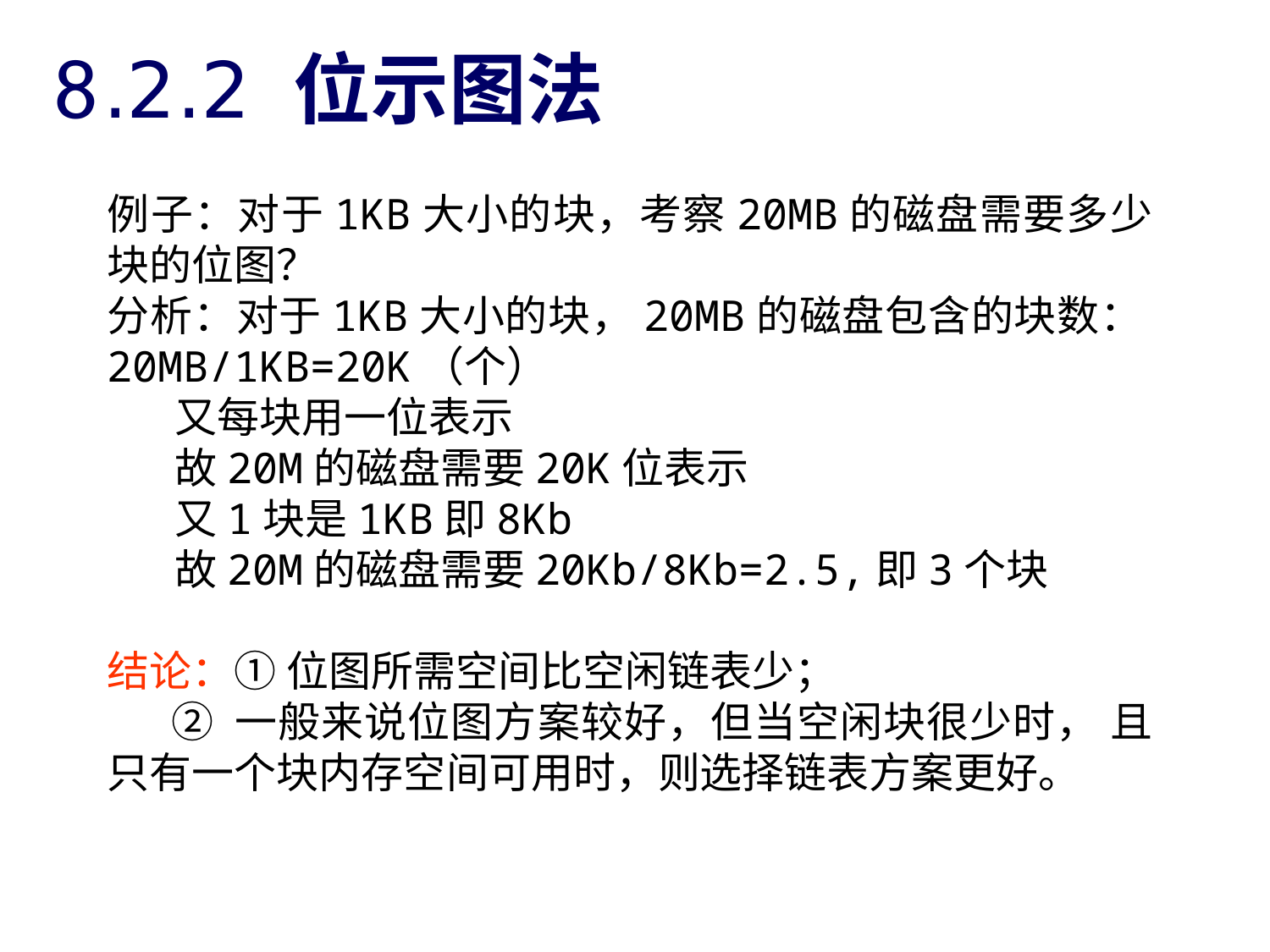

8.2.2 位示图法
例子：对于1KB大小的块，考察20MB的磁盘需要多少块的位图？
分析：对于1KB大小的块，20MB的磁盘包含的块数：20MB/1KB=20K（个）
      又每块用一位表示
      故20M的磁盘需要20K位表示
      又1块是1KB即8Kb
      故20M的磁盘需要20Kb/8Kb=2.5,即3个块

结论：① 位图所需空间比空闲链表少；
      ② 一般来说位图方案较好，但当空闲块很少时， 且只有一个块内存空间可用时，则选择链表方案更好。